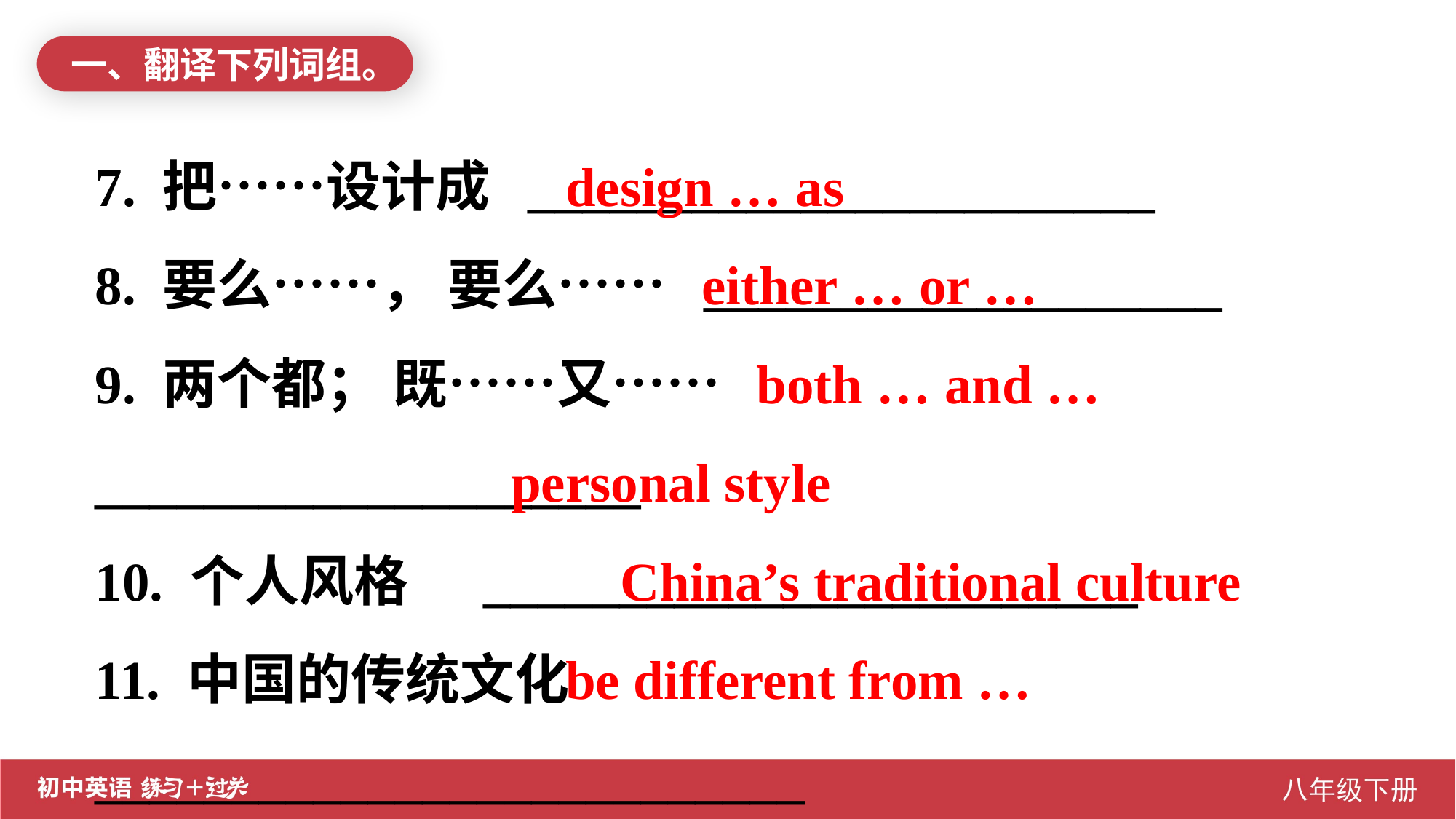

一、翻译下列词组。
7. 把……设计成  _______________________
8. 要么……， 要么……  ___________________
9. 两个都； 既……又……  ____________________
10. 个人风格     ________________________
11. 中国的传统文化  __________________________
12. 与全世界  _____________________________

       design … as
                 either … or …
                     both … and …
   personal style
           China’s traditional culture
       be different from …